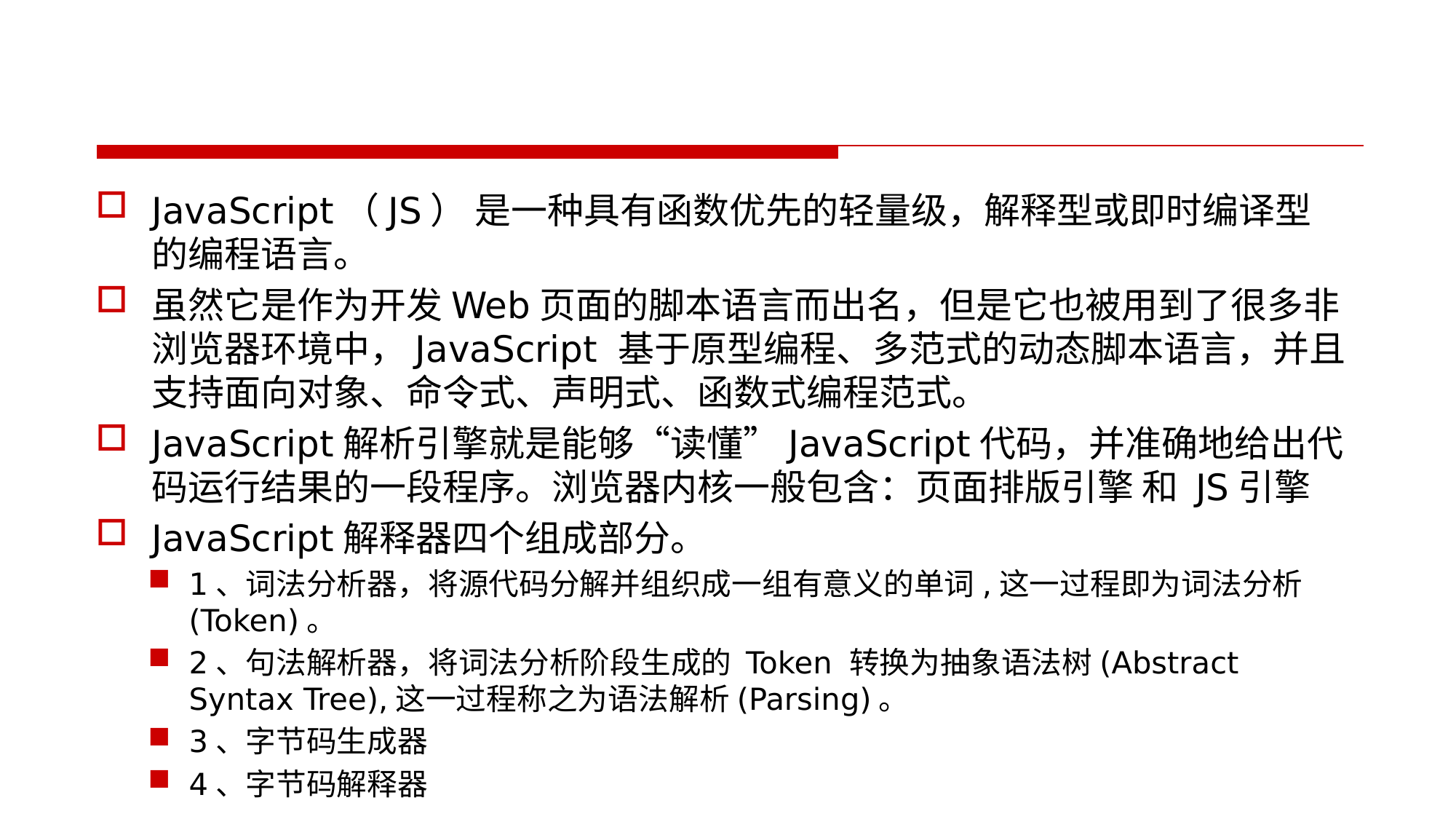

#
JavaScript（JS） 是一种具有函数优先的轻量级，解释型或即时编译型的编程语言。
虽然它是作为开发Web页面的脚本语言而出名，但是它也被用到了很多非浏览器环境中，JavaScript 基于原型编程、多范式的动态脚本语言，并且支持面向对象、命令式、声明式、函数式编程范式。
JavaScript解析引擎就是能够“读懂”JavaScript代码，并准确地给出代码运行结果的一段程序。浏览器内核一般包含：页面排版引擎 和 JS引擎
JavaScript解释器四个组成部分。
1、词法分析器，将源代码分解并组织成一组有意义的单词,这一过程即为词法分析(Token)。
2、句法解析器，将词法分析阶段生成的 Token 转换为抽象语法树(Abstract Syntax Tree),这一过程称之为语法解析(Parsing)。
3、字节码生成器
4、字节码解释器